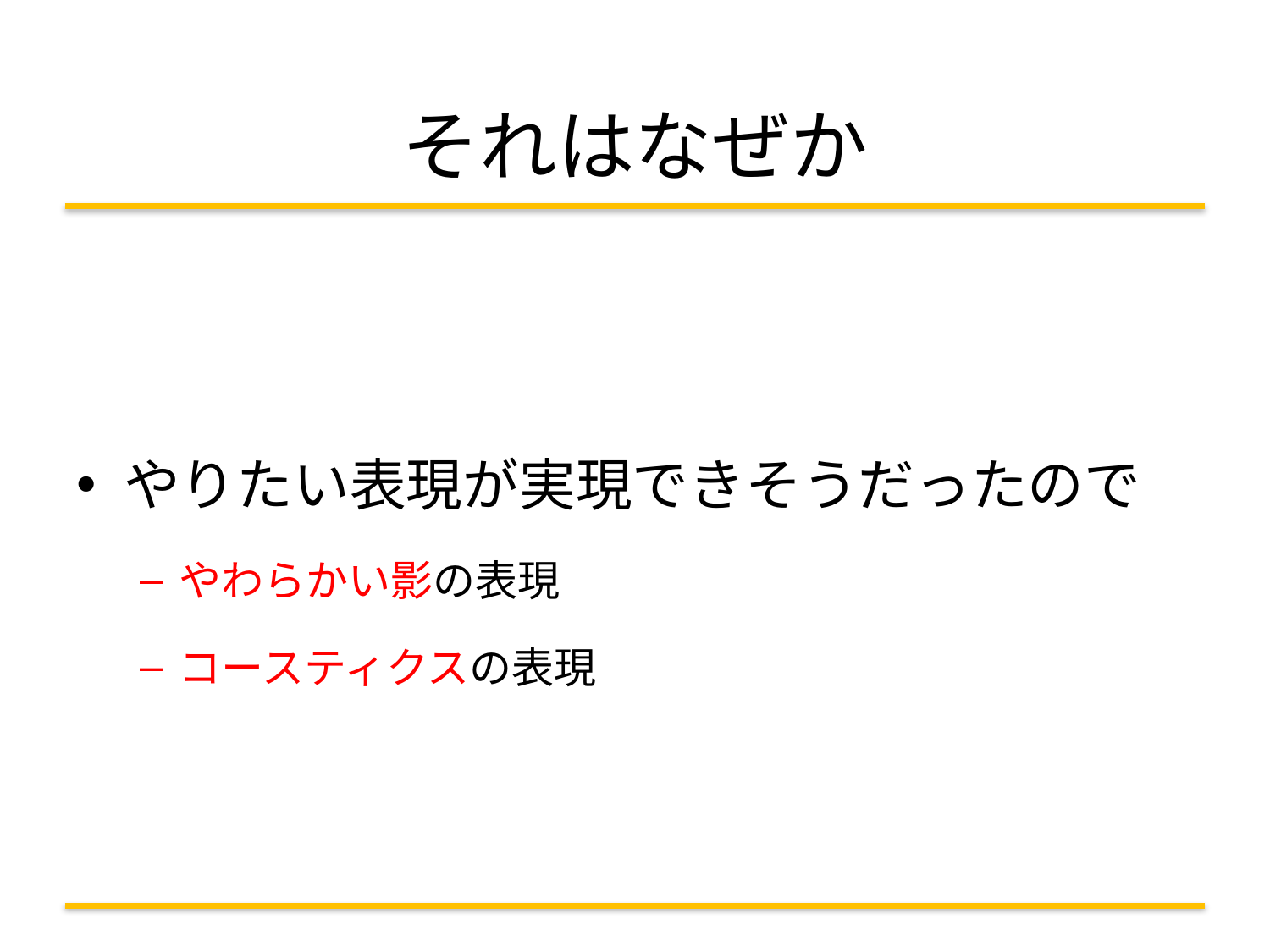

# それはなぜか
やりたい表現が実現できそうだったので
やわらかい影の表現
コースティクスの表現